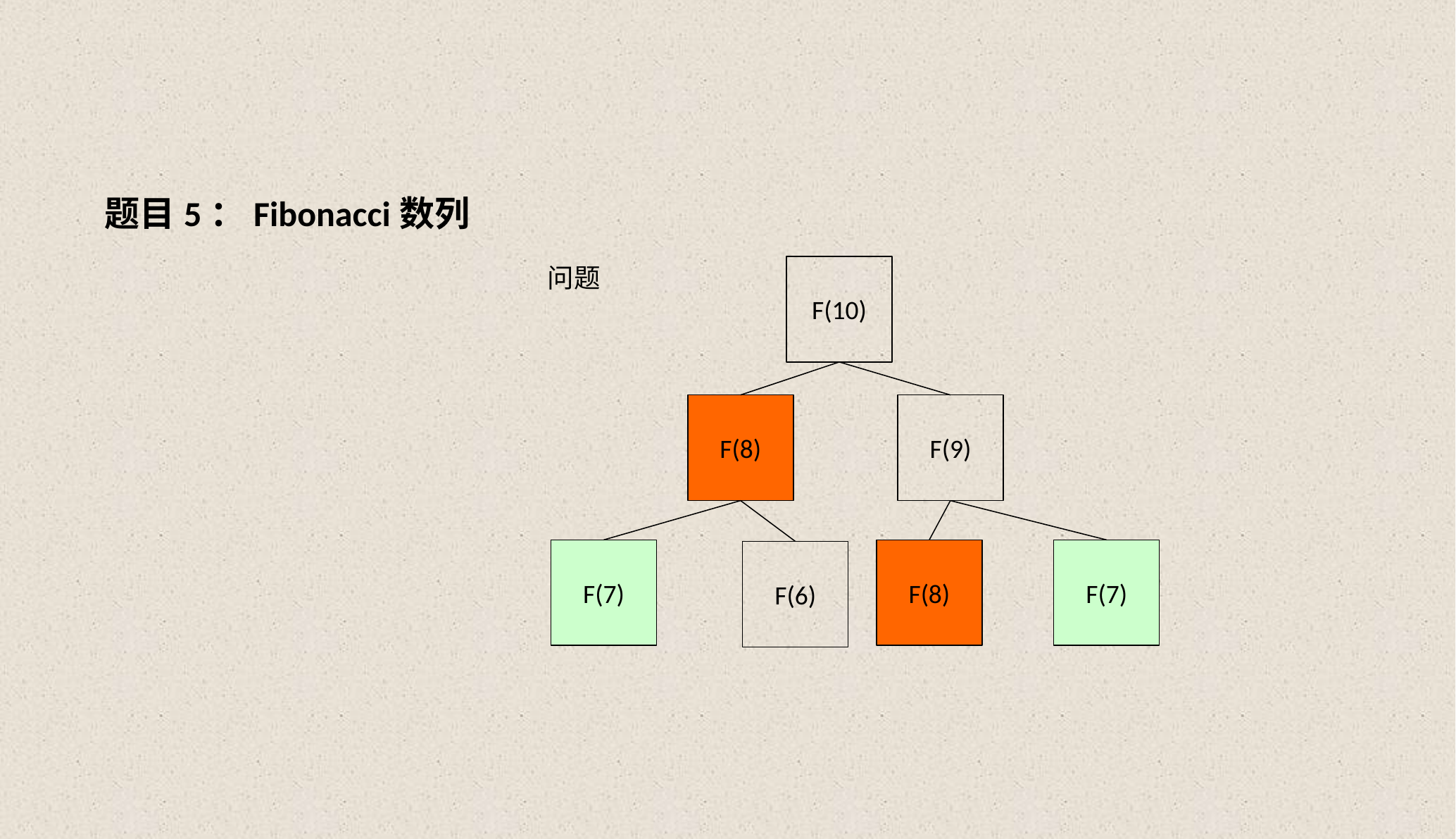

题目5：Fibonacci数列
问题
F(10)
F(8)
F(9)
F(7)
F(8)
F(7)
F(6)